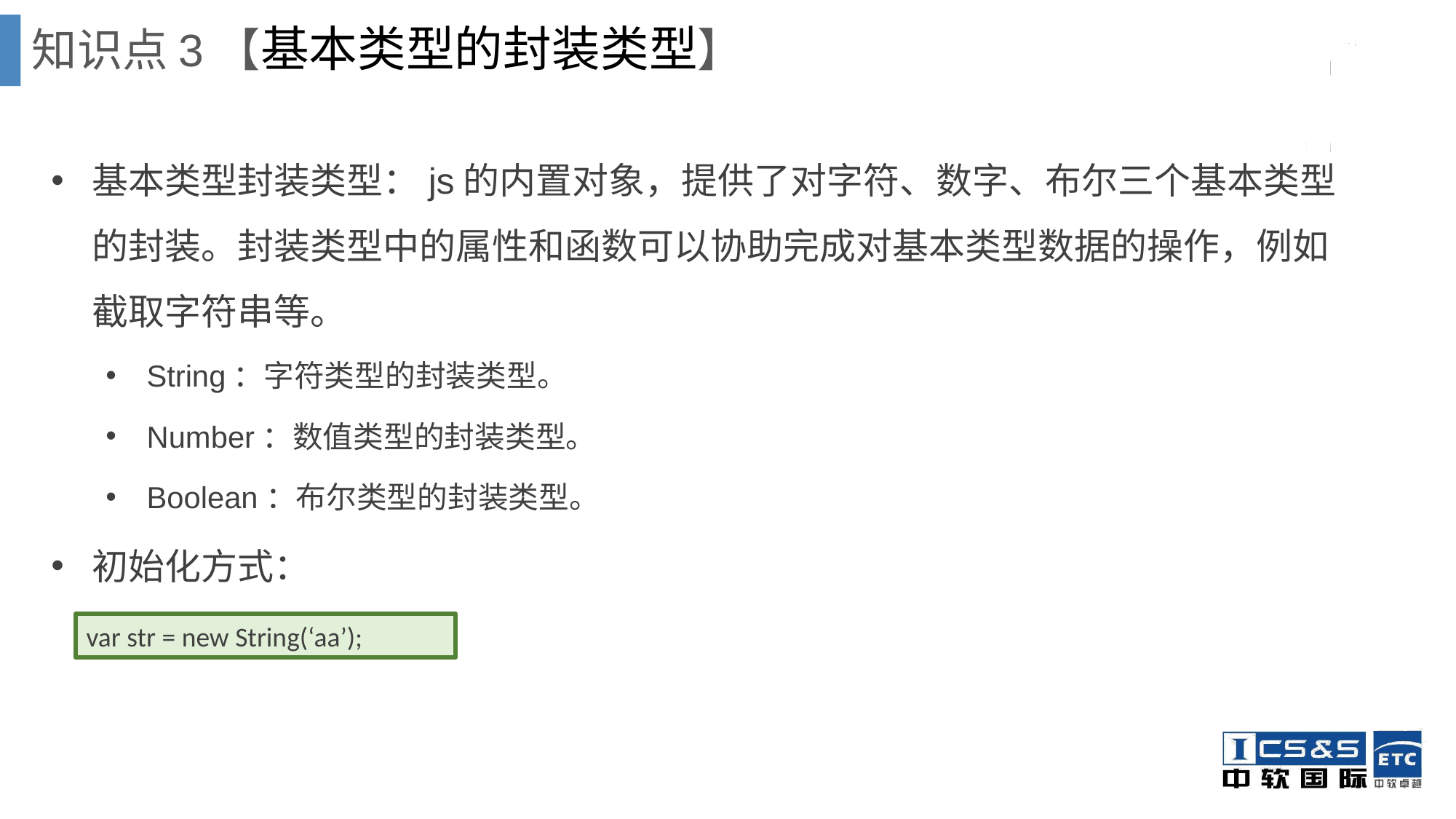

知识点3【基本类型的封装类型】
基本类型封装类型：js的内置对象，提供了对字符、数字、布尔三个基本类型的封装。封装类型中的属性和函数可以协助完成对基本类型数据的操作，例如截取字符串等。
String：字符类型的封装类型。
Number：数值类型的封装类型。
Boolean：布尔类型的封装类型。
初始化方式：

var str = new String(‘aa’);